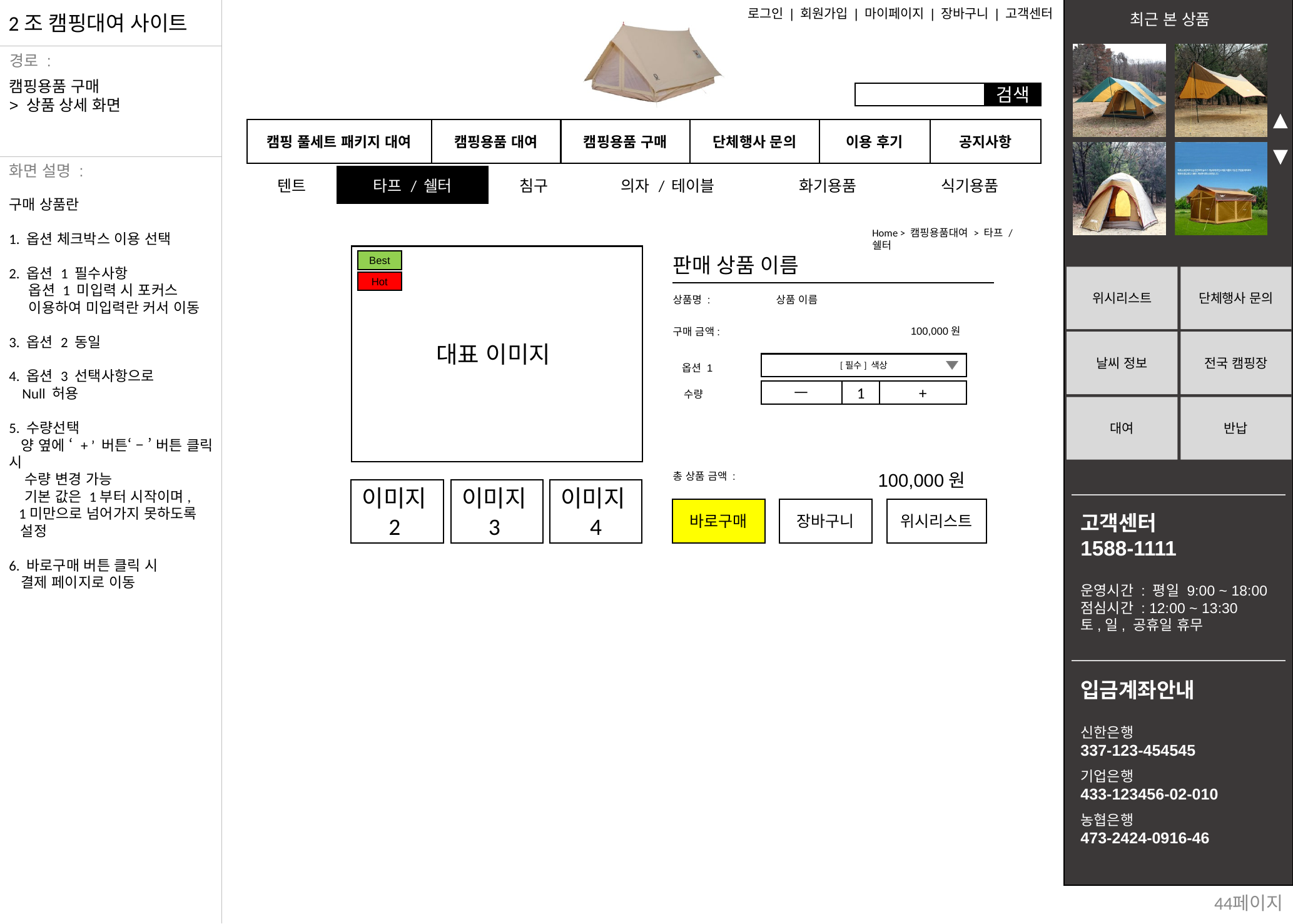

캠핑용품 구매
> 상품 상세 화면
| 텐트 | 타프 / 쉘터 | 침구 | 의자 / 테이블 | 화기용품 | 식기용품 |
| --- | --- | --- | --- | --- | --- |
구매 상품란
1. 옵션 체크박스 이용 선택

2. 옵션 1 필수사항
    옵션 1 미입력 시 포커스
    이용하여 미입력란 커서 이동

3. 옵션 2 동일

4. 옵션 3 선택사항으로
    Null 허용

5. 수량선택
   양 옆에 ‘ + ’ 버튼‘ – ’ 버튼 클릭 시
   수량 변경 가능
   기본 값은 1부터 시작이며,
   1미만으로 넘어가지 못하도록
  설정

6. 바로구매 버튼 클릭 시
   결제 페이지로 이동

Home > 캠핑용품대여 > 타프 / 쉘터
대표 이미지
판매 상품 이름
Best
Hot
상품명 :
상품 이름
100,000원
구매 금액:
[필수] 색상

옵션 1
1

수량
ㅡ
+
100,000원
총 상품 금액 :
이미지2
이미지3
이미지4
바로구매
장바구니
위시리스트